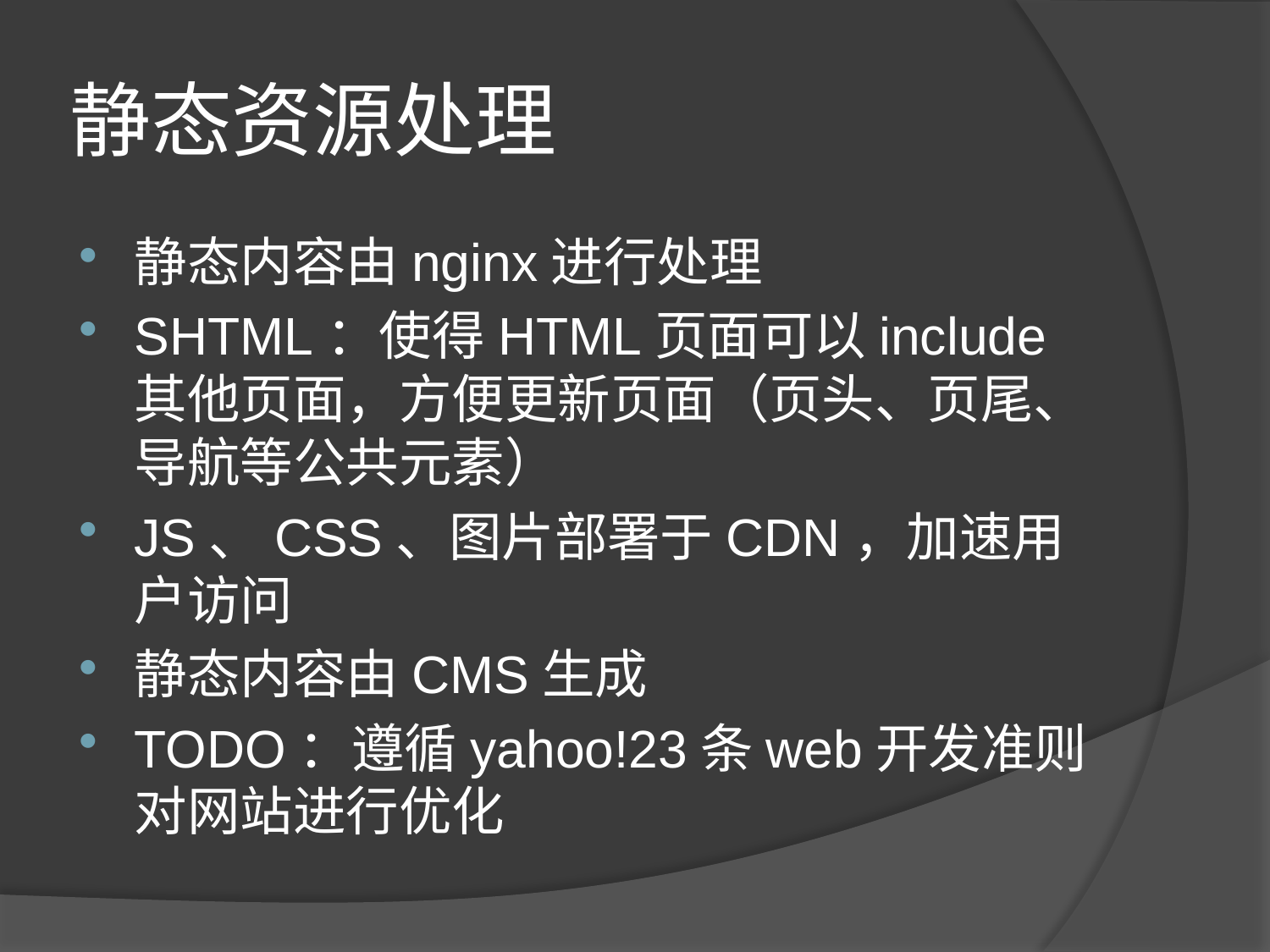

# 静态资源处理
静态内容由nginx进行处理
SHTML：使得HTML页面可以include其他页面，方便更新页面（页头、页尾、导航等公共元素）
JS、CSS、图片部署于CDN，加速用户访问
静态内容由CMS生成
TODO：遵循yahoo!23条web开发准则对网站进行优化